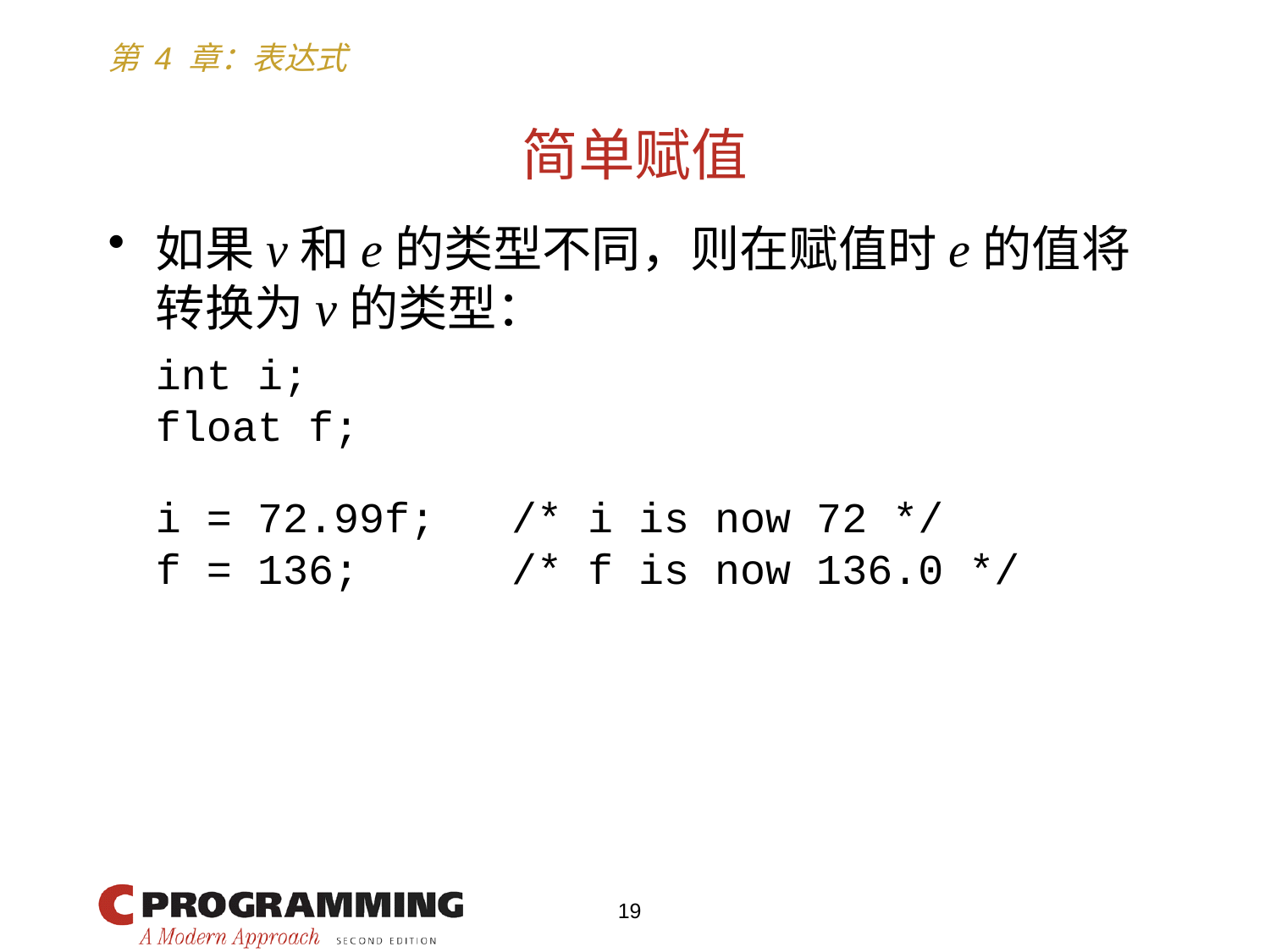

# 简单赋值
如果v和e的类型不同，则在赋值时e的值将转换为v的类型：
	int i;
	float f;

	i = 72.99f;   /* i is now 72 */
	f = 136;      /* f is now 136.0 */
19